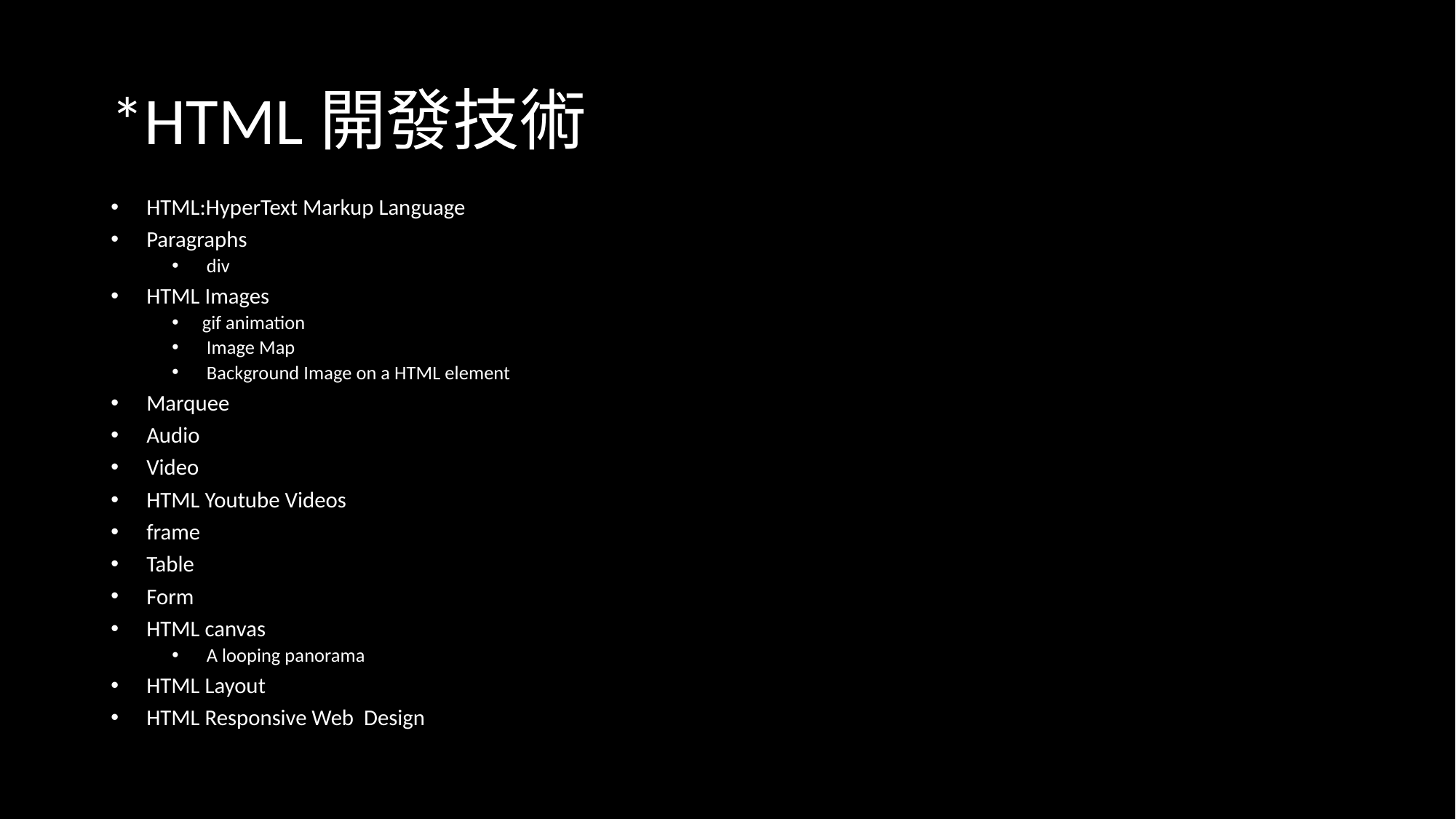

# *HTML開發技術
 HTML:HyperText Markup Language
 Paragraphs
 div
 HTML Images
gif animation
 Image Map
 Background Image on a HTML element
 Marquee
 Audio
 Video
 HTML Youtube Videos
 frame
 Table
 Form
 HTML canvas
 A looping panorama
 HTML Layout
 HTML Responsive Web  Design